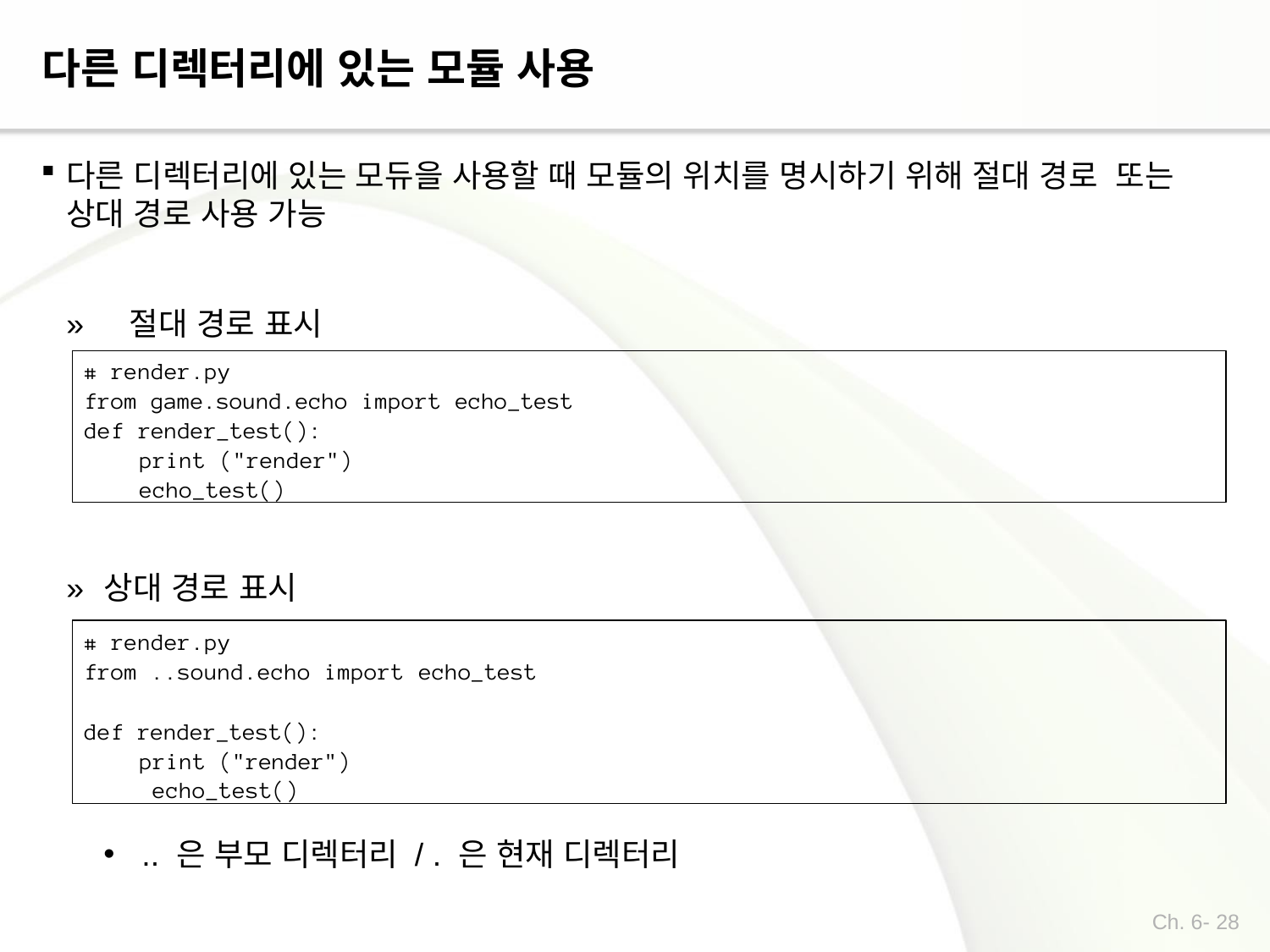

# 다른 디렉터리에 있는 모듈 사용
다른 디렉터리에 있는 모듀을 사용할 때 모듈의 위치를 명시하기 위해 절대 경로  또는 상대 경로 사용 가능

»	절대 경로 표시
# render.py
from game.sound.echo import echo_test  def render_test():
print ("render")
echo_test()
»	상대 경로 표시
# render.py
from ..sound.echo import echo_test

def render_test():  print ("render")  echo_test()
.. 은 부모 디렉터리 / . 은 현재 디렉터리
Ch. 6- 28